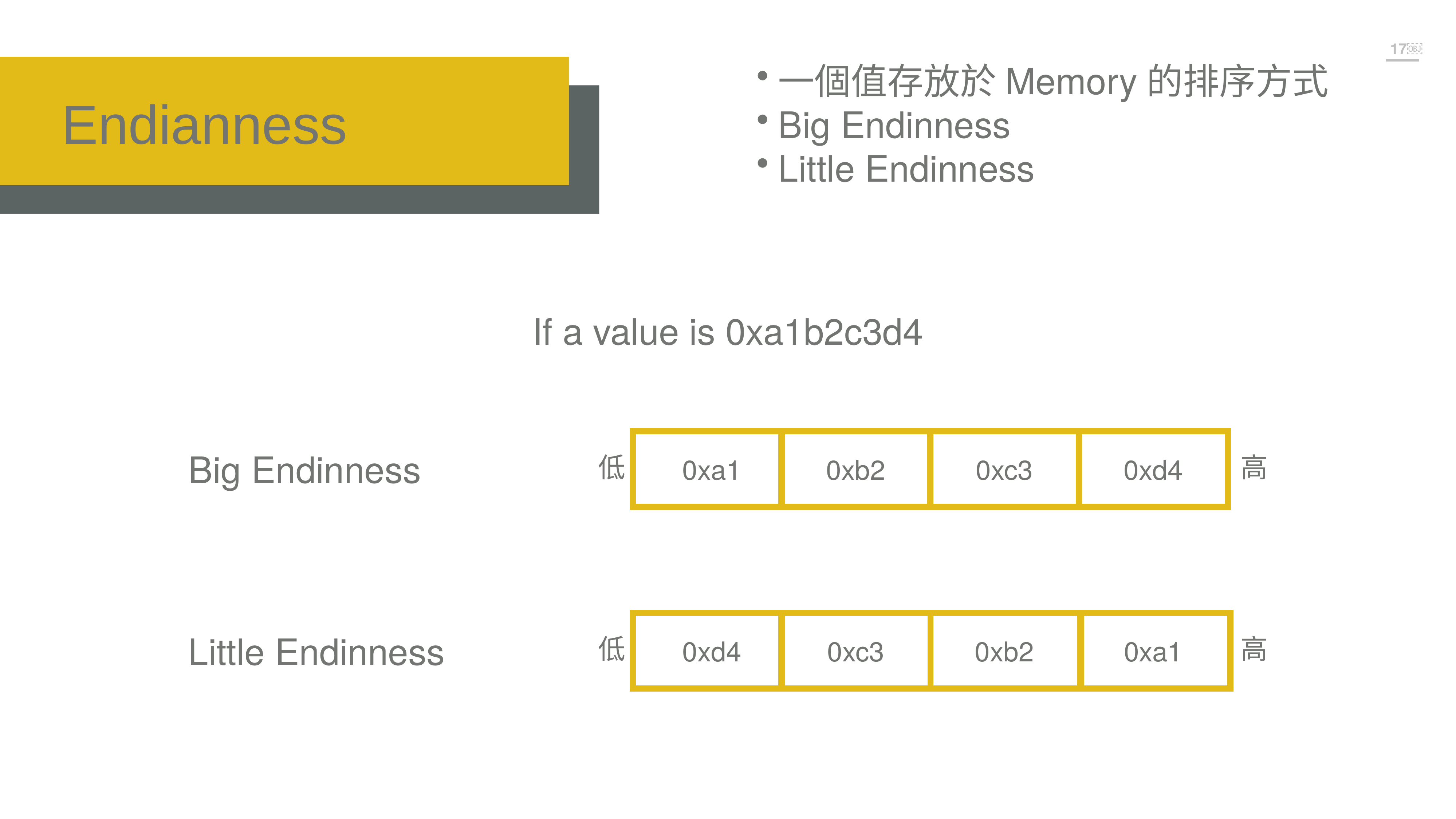

17￼
一個值存放於Memory的排序方式
Big Endinness
Little Endinness
Endianness
If a value is 0xa1b2c3d4

Big Endinness
低
高
0xa1
0xb2
0xc3
0xd4

Little Endinness
低
高
0xd4
0xc3
0xb2
0xa1